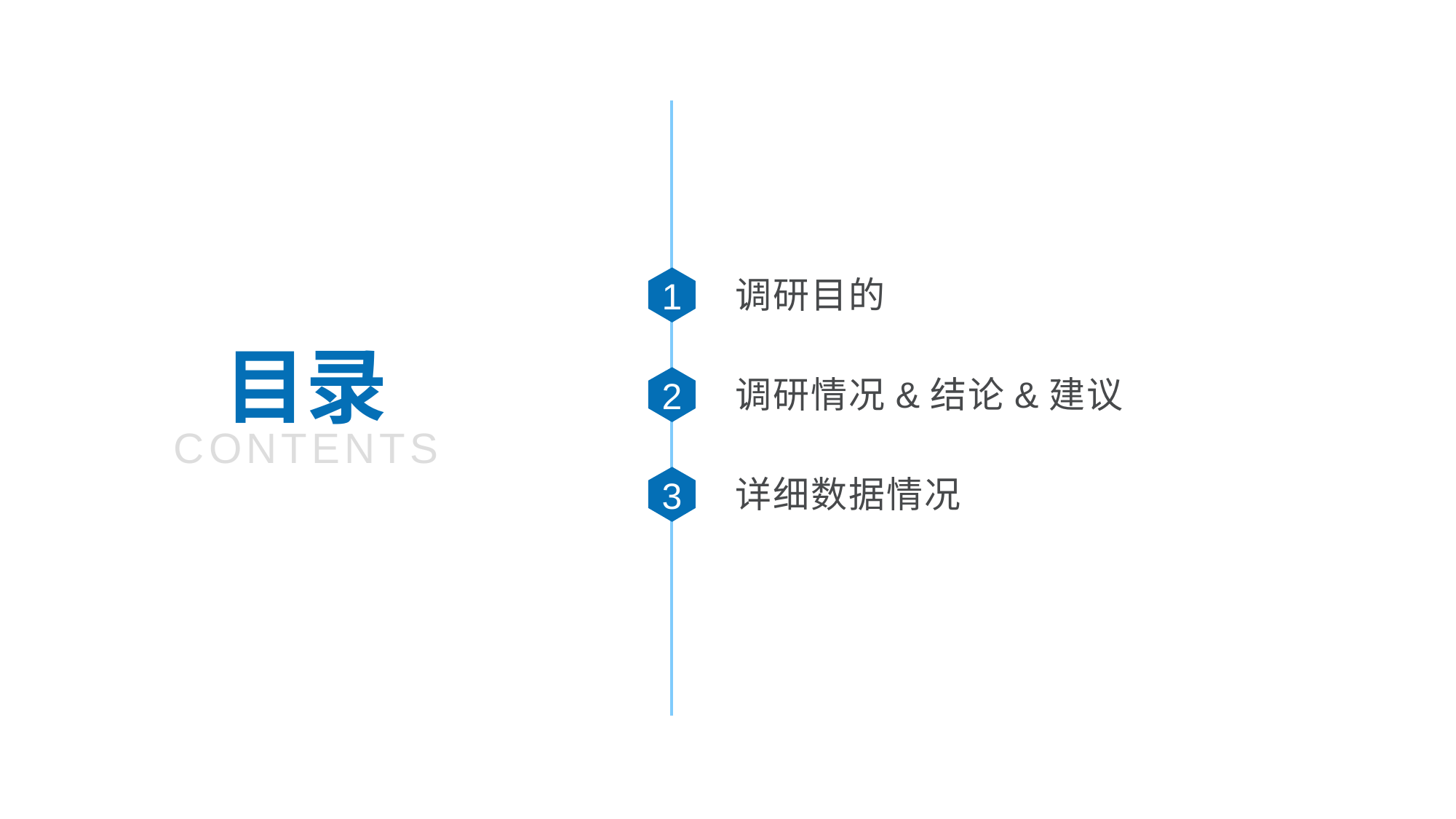

调研目的
1
目录
调研情况&结论&建议
2
CONTENTS
详细数据情况
3